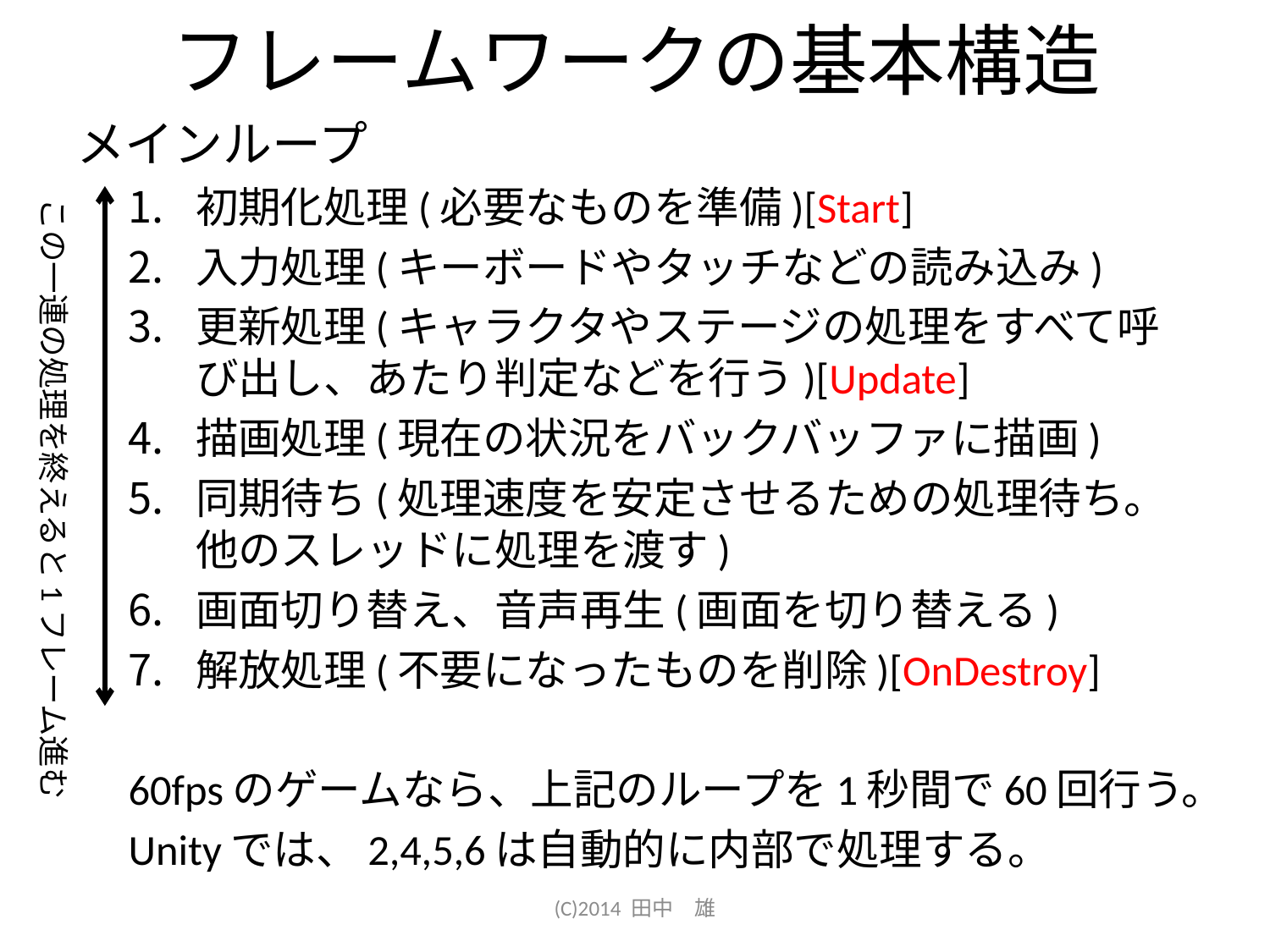

# フレームワークの基本構造
メインループ
初期化処理(必要なものを準備)[Start]
入力処理(キーボードやタッチなどの読み込み)
更新処理(キャラクタやステージの処理をすべて呼び出し、あたり判定などを行う)[Update]
描画処理(現在の状況をバックバッファに描画)
同期待ち(処理速度を安定させるための処理待ち。他のスレッドに処理を渡す)
画面切り替え、音声再生(画面を切り替える)
解放処理(不要になったものを削除)[OnDestroy]

60fpsのゲームなら、上記のループを1秒間で60回行う。
Unityでは、2,4,5,6は自動的に内部で処理する。

この一連の処理を終えると1フレーム進む
(C)2014 田中　雄